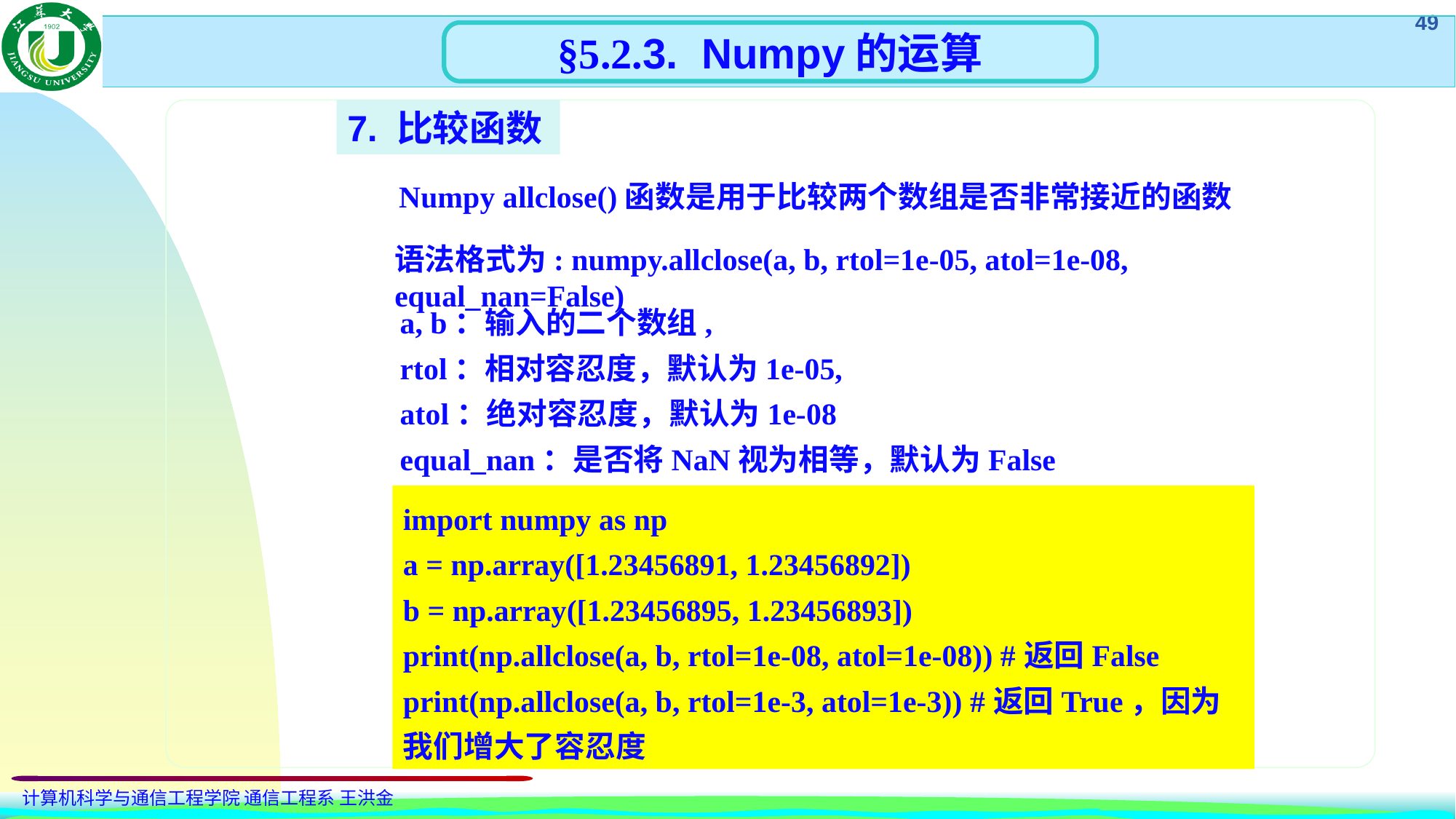

§5.2.3.  Numpy的运算
7. 比较函数
Numpy allclose()函数是用于比较两个数组是否非常接近的函数
语法格式为: numpy.allclose(a, b, rtol=1e-05, atol=1e-08, equal_nan=False)
a, b：输入的二个数组,
rtol：相对容忍度，默认为1e-05,
atol：绝对容忍度，默认为1e-08
equal_nan：是否将NaN视为相等，默认为False
import numpy as np
a = np.array([1.23456891, 1.23456892])
b = np.array([1.23456895, 1.23456893])
print(np.allclose(a, b, rtol=1e-08, atol=1e-08)) #返回False
print(np.allclose(a, b, rtol=1e-3, atol=1e-3)) #返回True，因为我们增大了容忍度